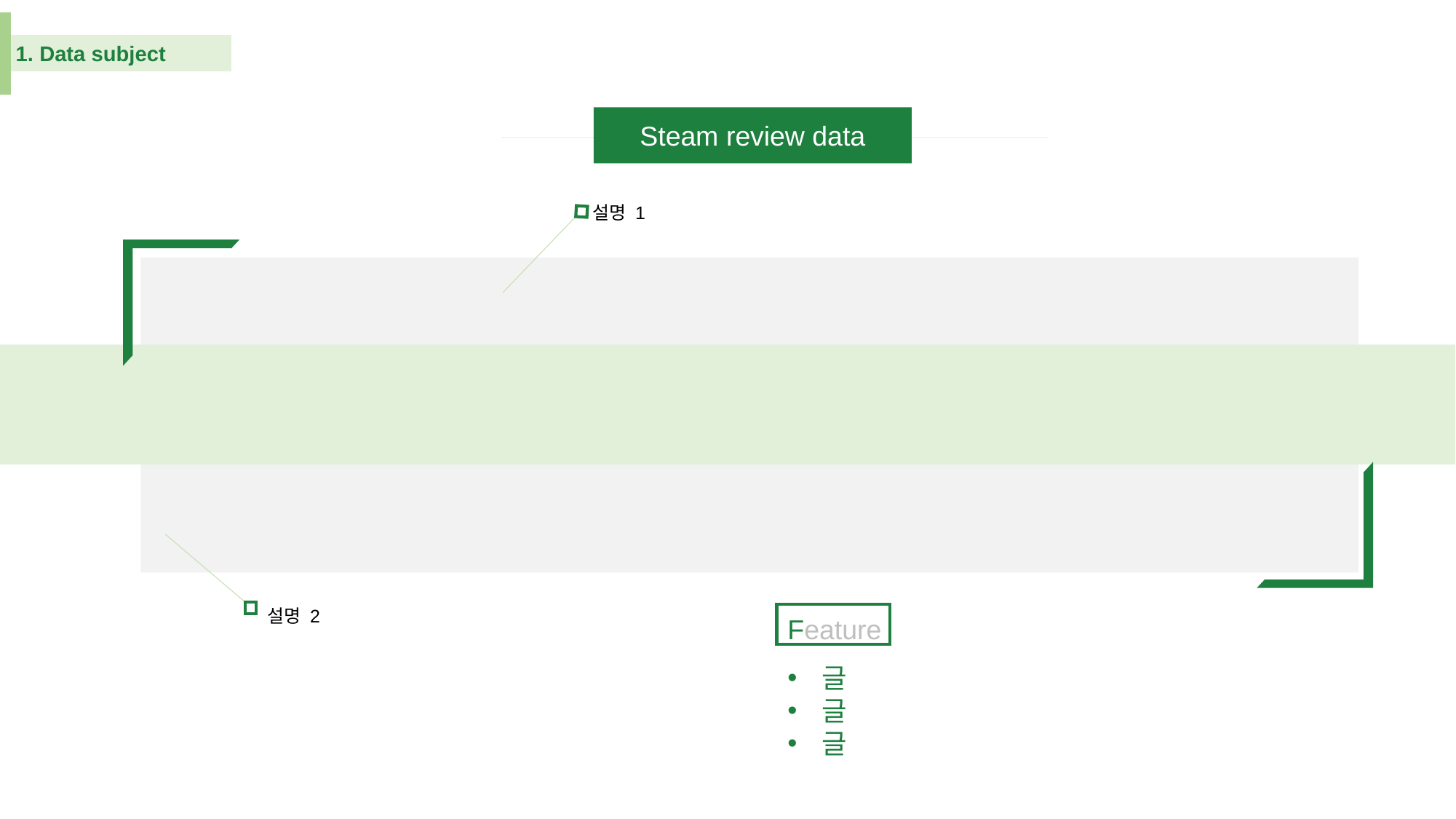

1. Data subject

Steam review data

설명 1

글
글
글

설명 2

Feature